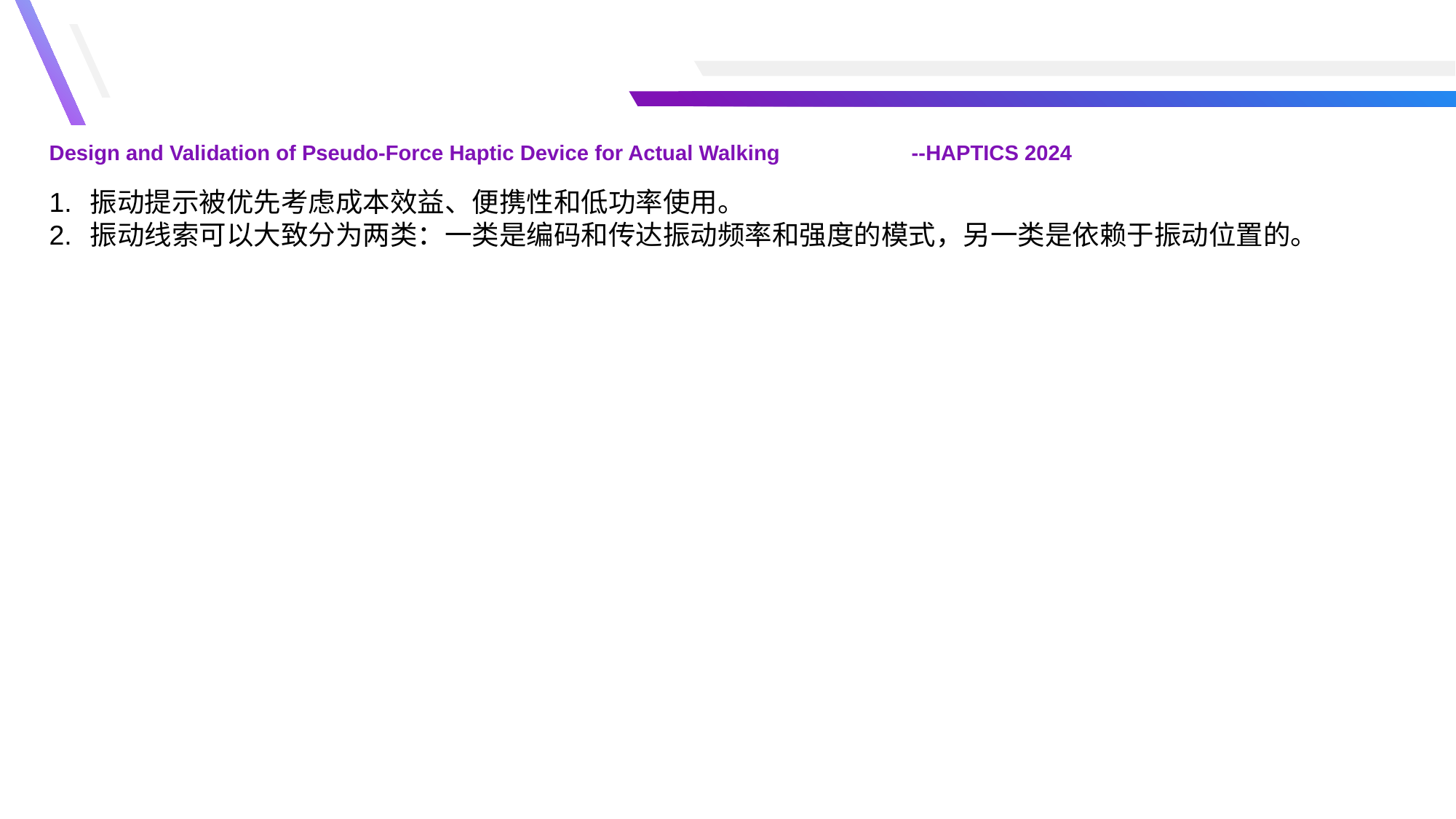

Design and Validation of Pseudo-Force Haptic Device for Actual Walking                      --HAPTICS 2024
振动提示被优先考虑成本效益、便携性和低功率使用。
振动线索可以大致分为两类：一类是编码和传达振动频率和强度的模式，另一类是依赖于振动位置的。